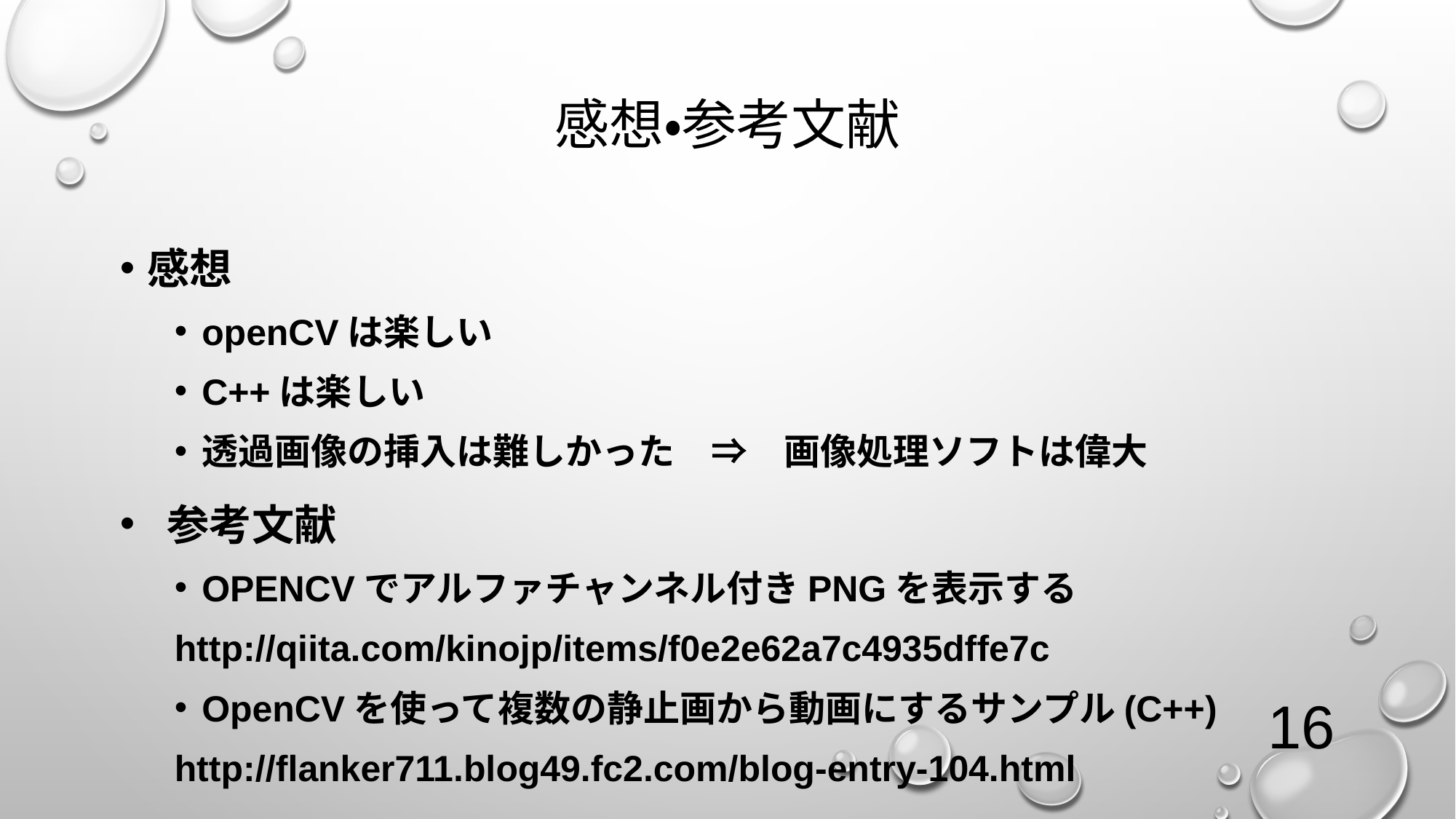

# 感想・参考文献
感想
openCVは楽しい
C++は楽しい
透過画像の挿入は難しかった　⇒　画像処理ソフトは偉大
 参考文献
OpenCVでアルファチャンネル付きpngを表示する
http://qiita.com/kinojp/items/f0e2e62a7c4935dffe7c
OpenCVを使って複数の静止画から動画にするサンプル(C++)
http://flanker711.blog49.fc2.com/blog-entry-104.html

16